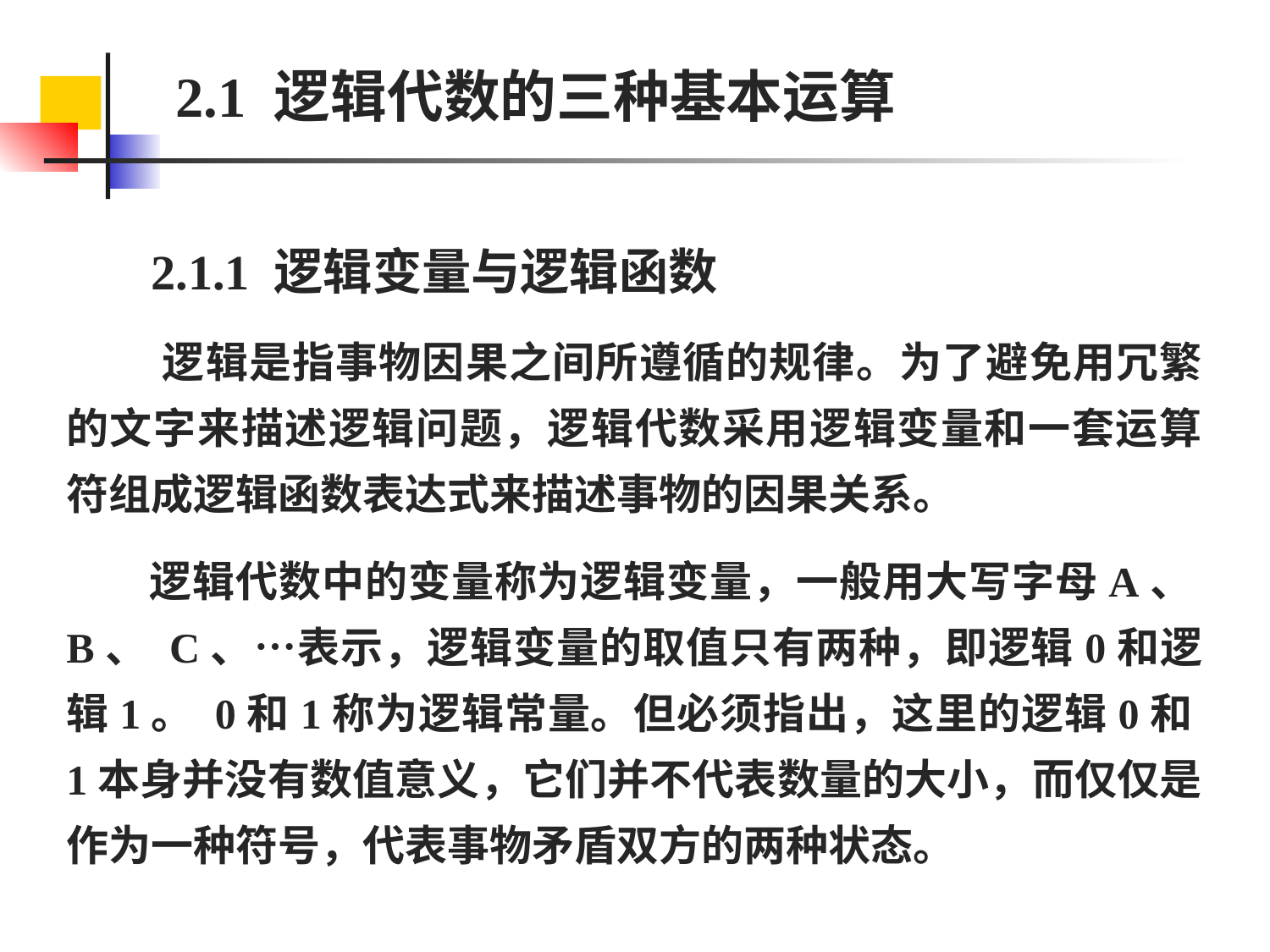

2.1 逻辑代数的三种基本运算
        2.1.1 逻辑变量与逻辑函数
        逻辑是指事物因果之间所遵循的规律。为了避免用冗繁的文字来描述逻辑问题，逻辑代数采用逻辑变量和一套运算符组成逻辑函数表达式来描述事物的因果关系。
       逻辑代数中的变量称为逻辑变量，一般用大写字母A、B、 C、…表示，逻辑变量的取值只有两种，即逻辑0和逻辑1。 0和1称为逻辑常量。但必须指出，这里的逻辑0和1本身并没有数值意义，它们并不代表数量的大小，而仅仅是作为一种符号，代表事物矛盾双方的两种状态。